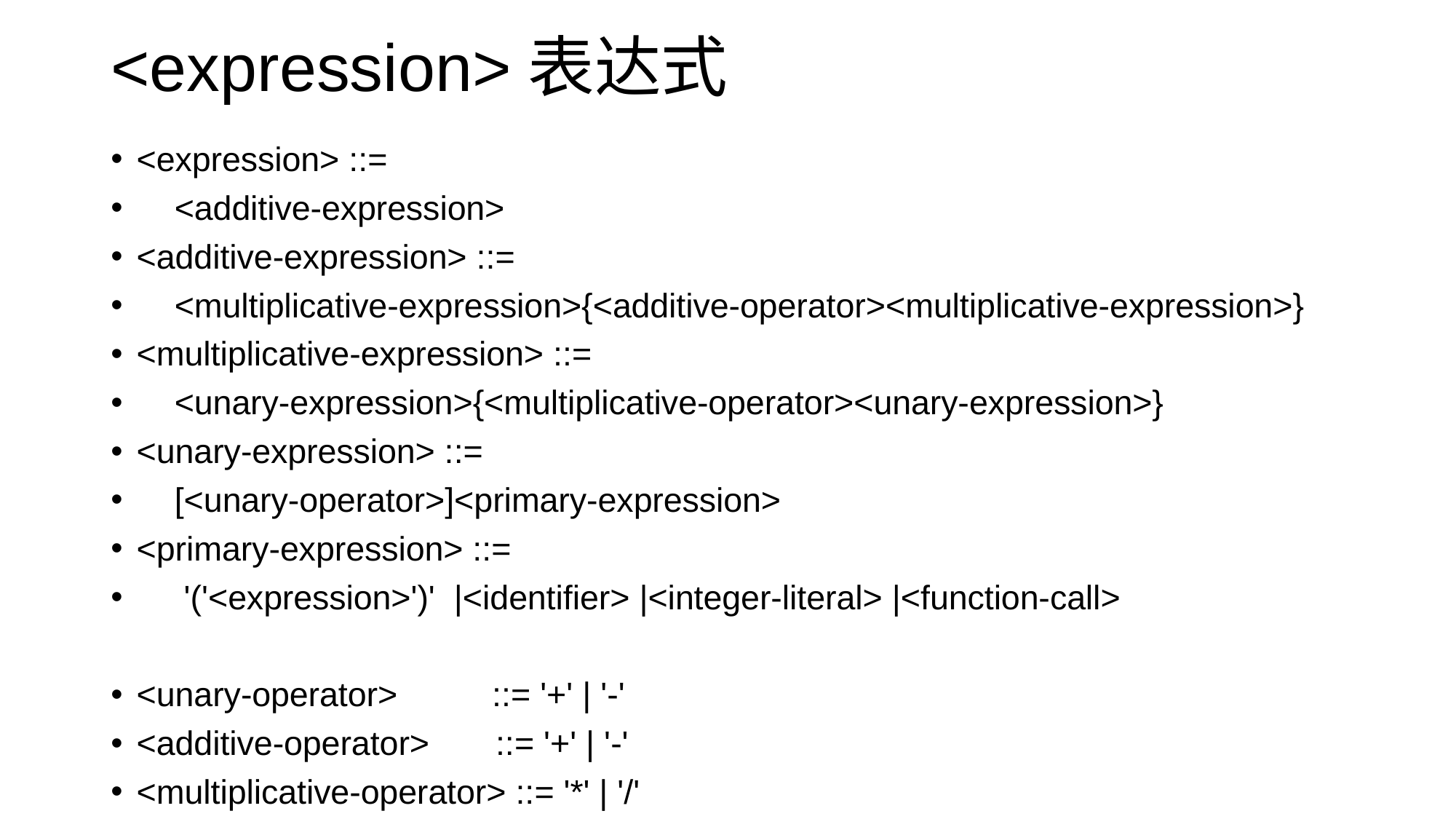

# <expression>表达式
<expression> ::=
    <additive-expression>
<additive-expression> ::=
    <multiplicative-expression>{<additive-operator><multiplicative-expression>}
<multiplicative-expression> ::=
    <unary-expression>{<multiplicative-operator><unary-expression>}
<unary-expression> ::=
    [<unary-operator>]<primary-expression>
<primary-expression> ::=
     '('<expression>')'  |<identifier> |<integer-literal> |<function-call>

<unary-operator>          ::= '+' | '-'
<additive-operator>       ::= '+' | '-'
<multiplicative-operator> ::= '*' | '/'